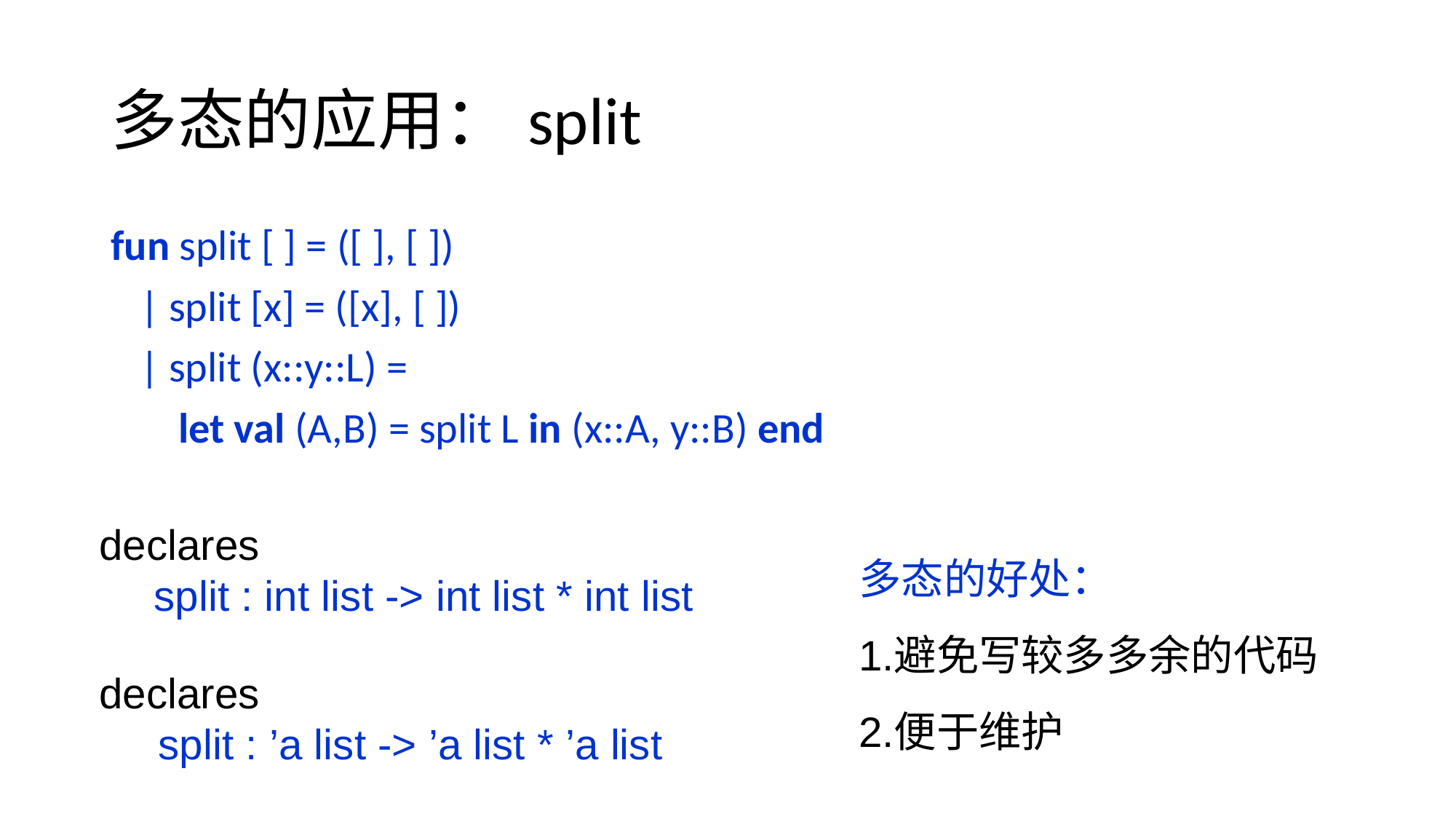

# 多态的应用：split
fun split [ ] = ([ ], [ ])
   | split [x] = ([x], [ ])
   | split (x::y::L) =
       let val (A,B) = split L in (x::A, y::B) end
declares
split : int list -> int list * int list
多态的好处：
避免写较多多余的代码
便于维护
declares
     split : ’a list -> ’a list * ’a list